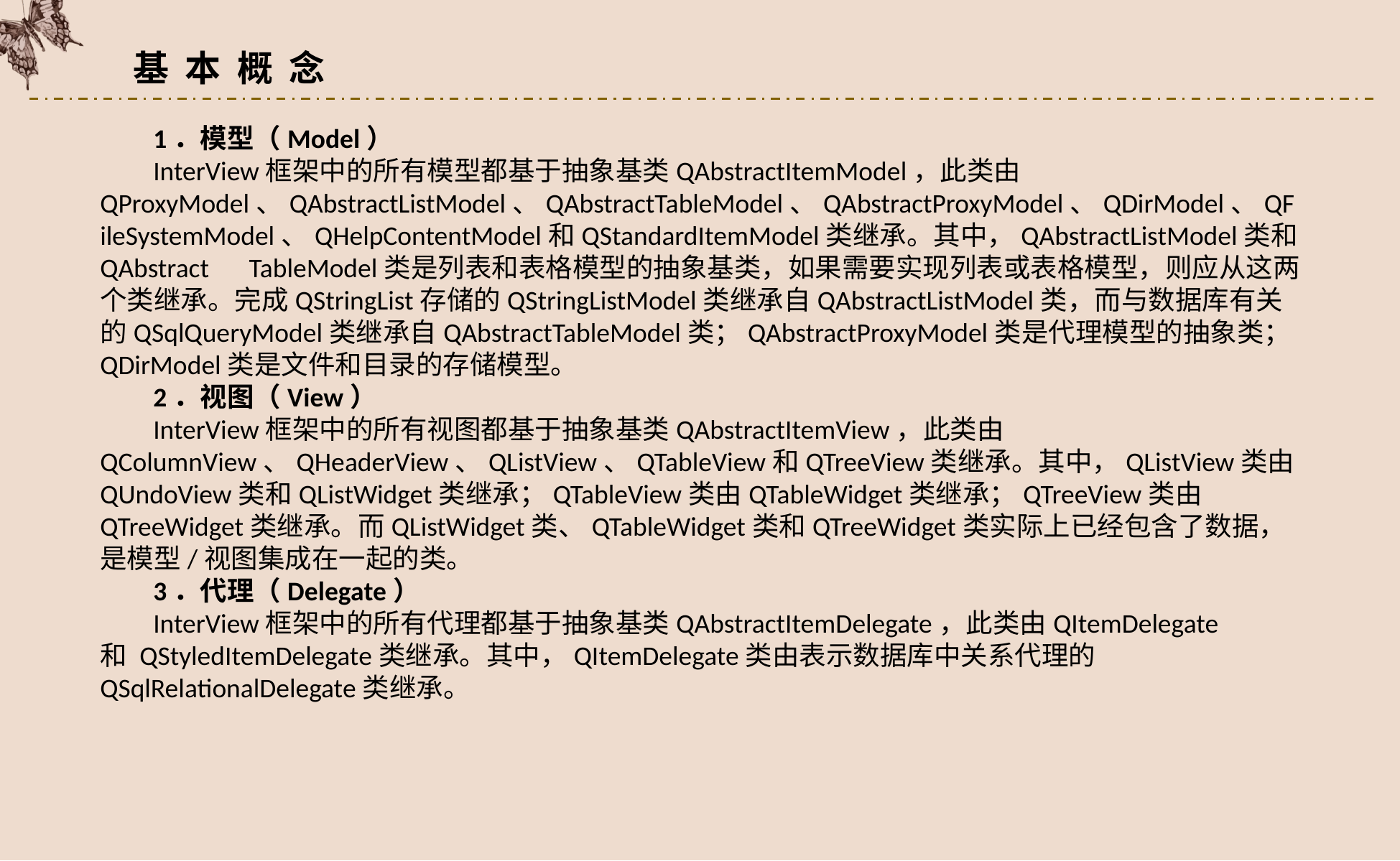

基  本  概  念
1．模型（Model）
InterView框架中的所有模型都基于抽象基类QAbstractItemModel，此类由QProxyModel、QAbstractListModel、QAbstractTableModel、QAbstractProxyModel、QDirModel、QFileSystemModel、QHelpContentModel和QStandardItemModel类继承。其中，QAbstractListModel类和QAbstract　TableModel类是列表和表格模型的抽象基类，如果需要实现列表或表格模型，则应从这两个类继承。完成QStringList存储的QStringListModel类继承自QAbstractListModel类，而与数据库有关的QSqlQueryModel类继承自QAbstractTableModel类；QAbstractProxyModel类是代理模型的抽象类；QDirModel类是文件和目录的存储模型。
2．视图（View）
InterView框架中的所有视图都基于抽象基类QAbstractItemView，此类由QColumnView、QHeaderView、QListView、QTableView和QTreeView类继承。其中，QListView类由QUndoView类和QListWidget类继承；QTableView类由QTableWidget类继承；QTreeView类由QTreeWidget类继承。而QListWidget类、QTableWidget类和QTreeWidget类实际上已经包含了数据，是模型/视图集成在一起的类。
3．代理（Delegate）
InterView框架中的所有代理都基于抽象基类QAbstractItemDelegate，此类由QItemDelegate和 QStyledItemDelegate类继承。其中，QItemDelegate类由表示数据库中关系代理的QSqlRelationalDelegate类继承。